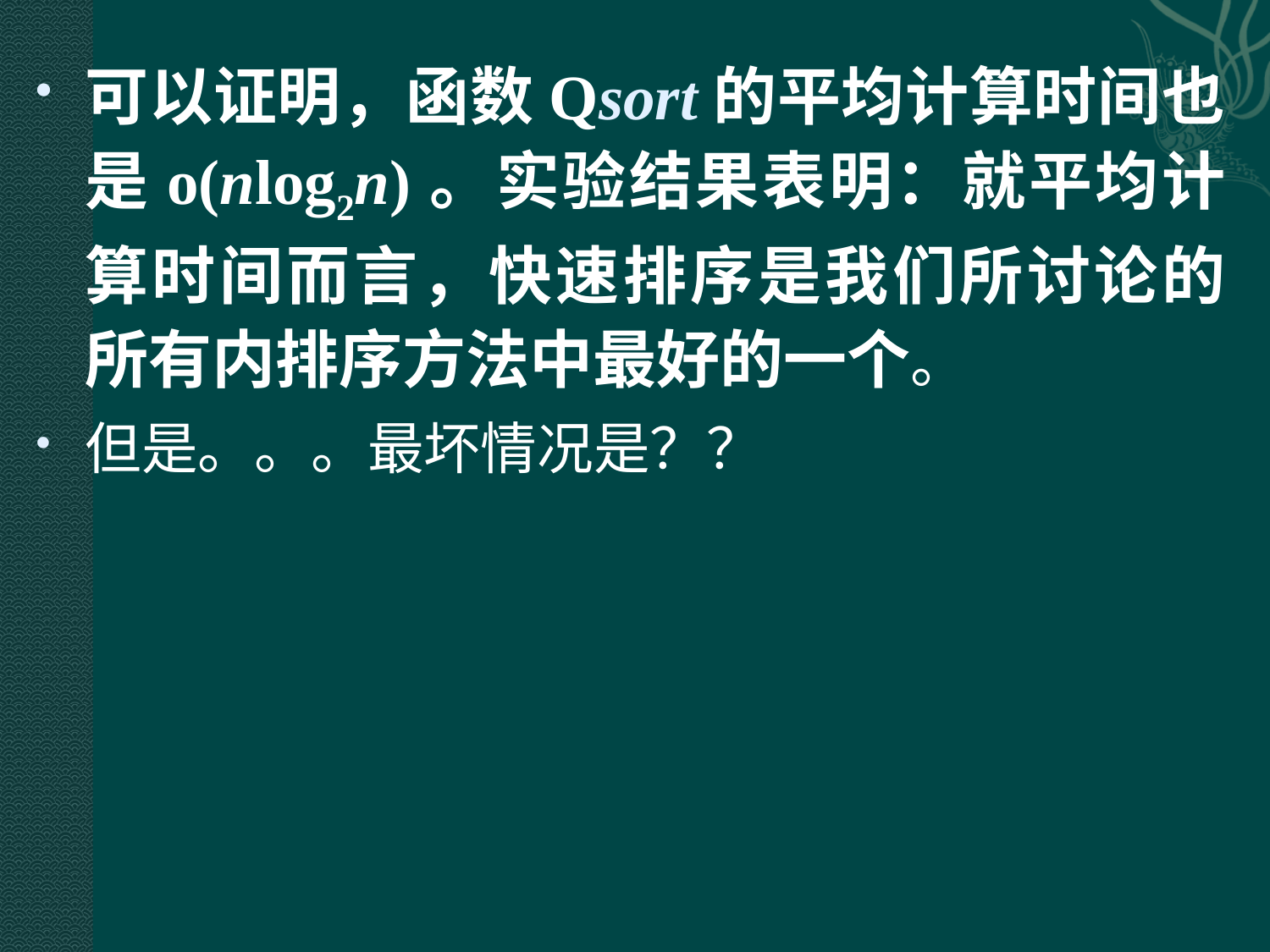

可以证明，函数Qsort的平均计算时间也是o(nlog2n)。实验结果表明：就平均计算时间而言，快速排序是我们所讨论的所有内排序方法中最好的一个。
但是。。。最坏情况是？？